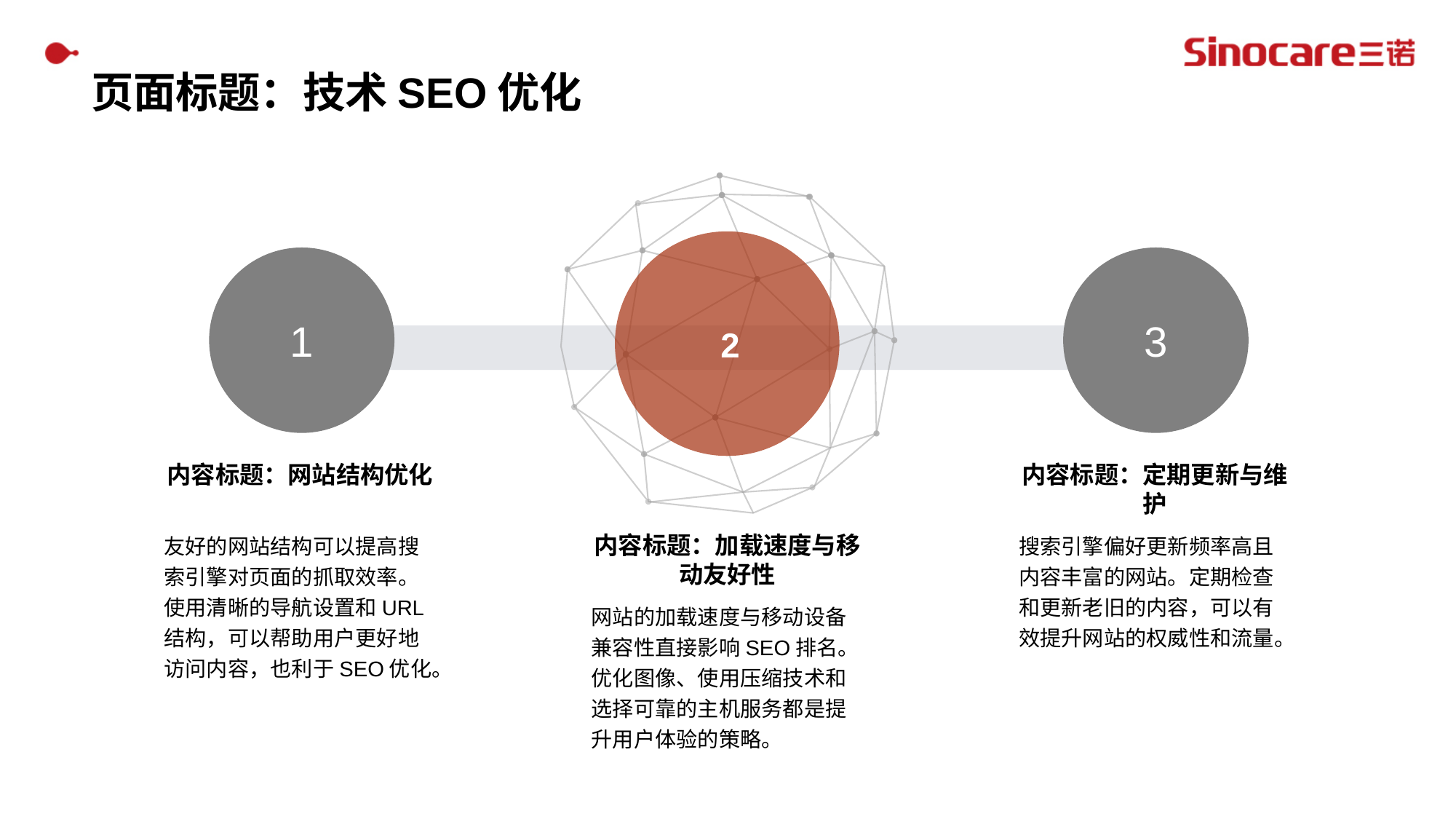

# 页面标题：技术SEO优化

2
1
3

内容标题：网站结构优化
内容标题：定期更新与维护
友好的网站结构可以提高搜索引擎对页面的抓取效率。使用清晰的导航设置和URL结构，可以帮助用户更好地访问内容，也利于SEO优化。
搜索引擎偏好更新频率高且内容丰富的网站。定期检查和更新老旧的内容，可以有效提升网站的权威性和流量。
内容标题：加载速度与移动友好性
网站的加载速度与移动设备兼容性直接影响SEO排名。优化图像、使用压缩技术和选择可靠的主机服务都是提升用户体验的策略。